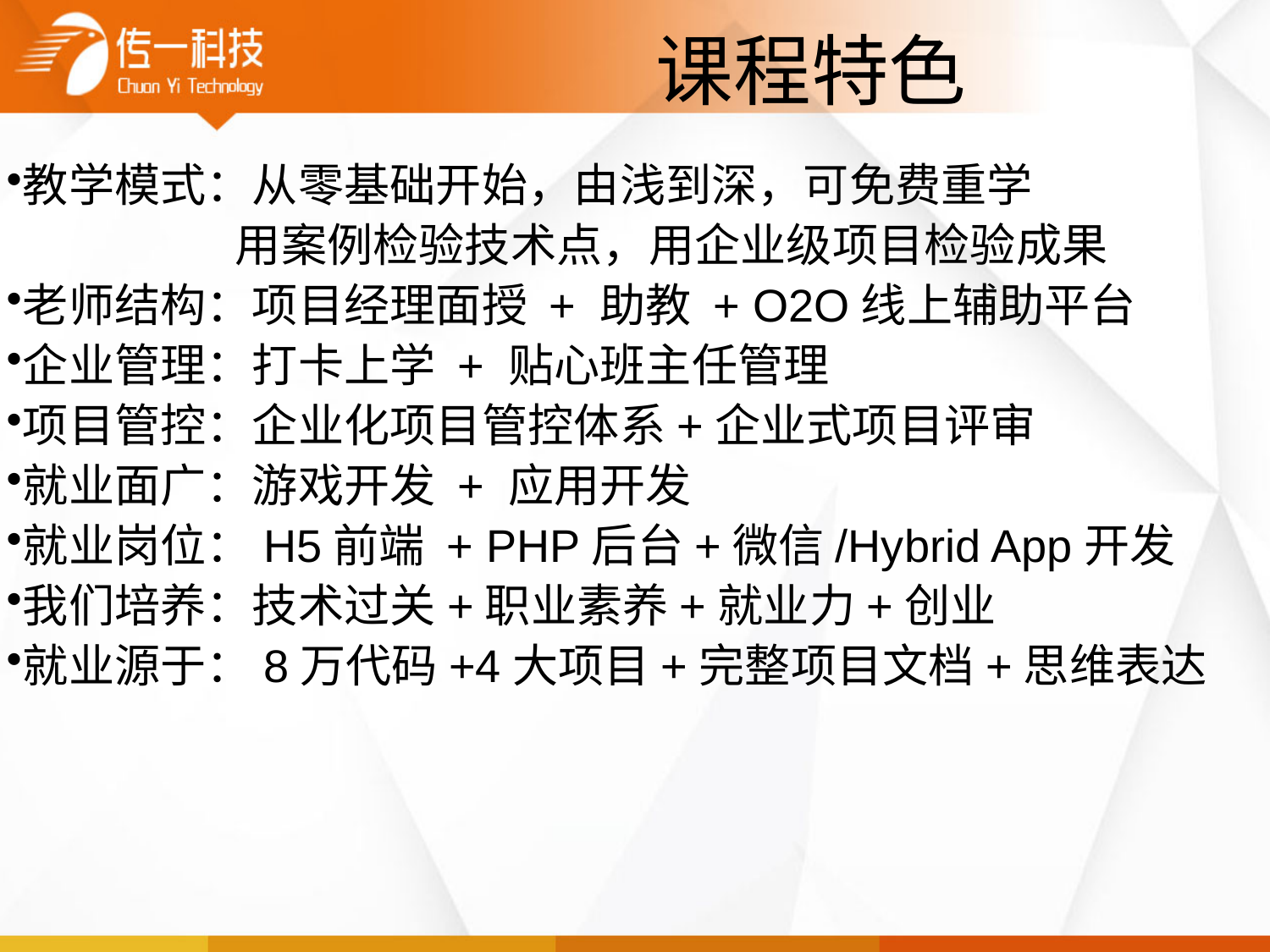

课程特色
教学模式：从零基础开始，由浅到深，可免费重学
                     用案例检验技术点，用企业级项目检验成果
老师结构：项目经理面授 + 助教 + O2O线上辅助平台
企业管理：打卡上学 + 贴心班主任管理
项目管控：企业化项目管控体系+企业式项目评审
就业面广：游戏开发 + 应用开发
就业岗位：H5前端 + PHP后台+微信/Hybrid App开发
我们培养：技术过关+职业素养+就业力+创业
就业源于：8万代码+4大项目+完整项目文档+思维表达